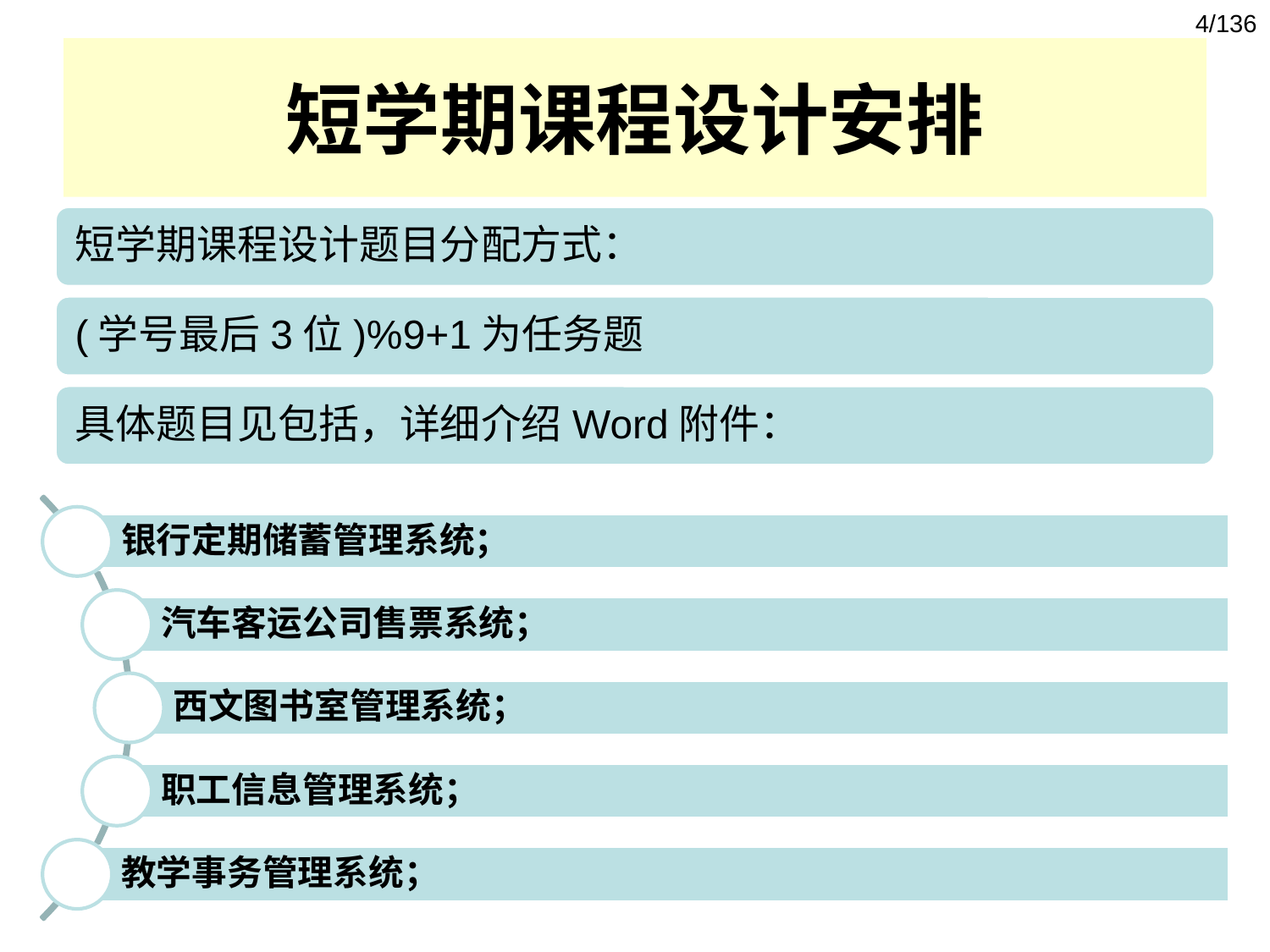

4/136
# 短学期课程设计安排
短学期课程设计题目分配方式：
(学号最后3位)%9+1为任务题
具体题目见包括，详细介绍Word附件：
银行定期储蓄管理系统；
汽车客运公司售票系统；
西文图书室管理系统；
职工信息管理系统；
教学事务管理系统；